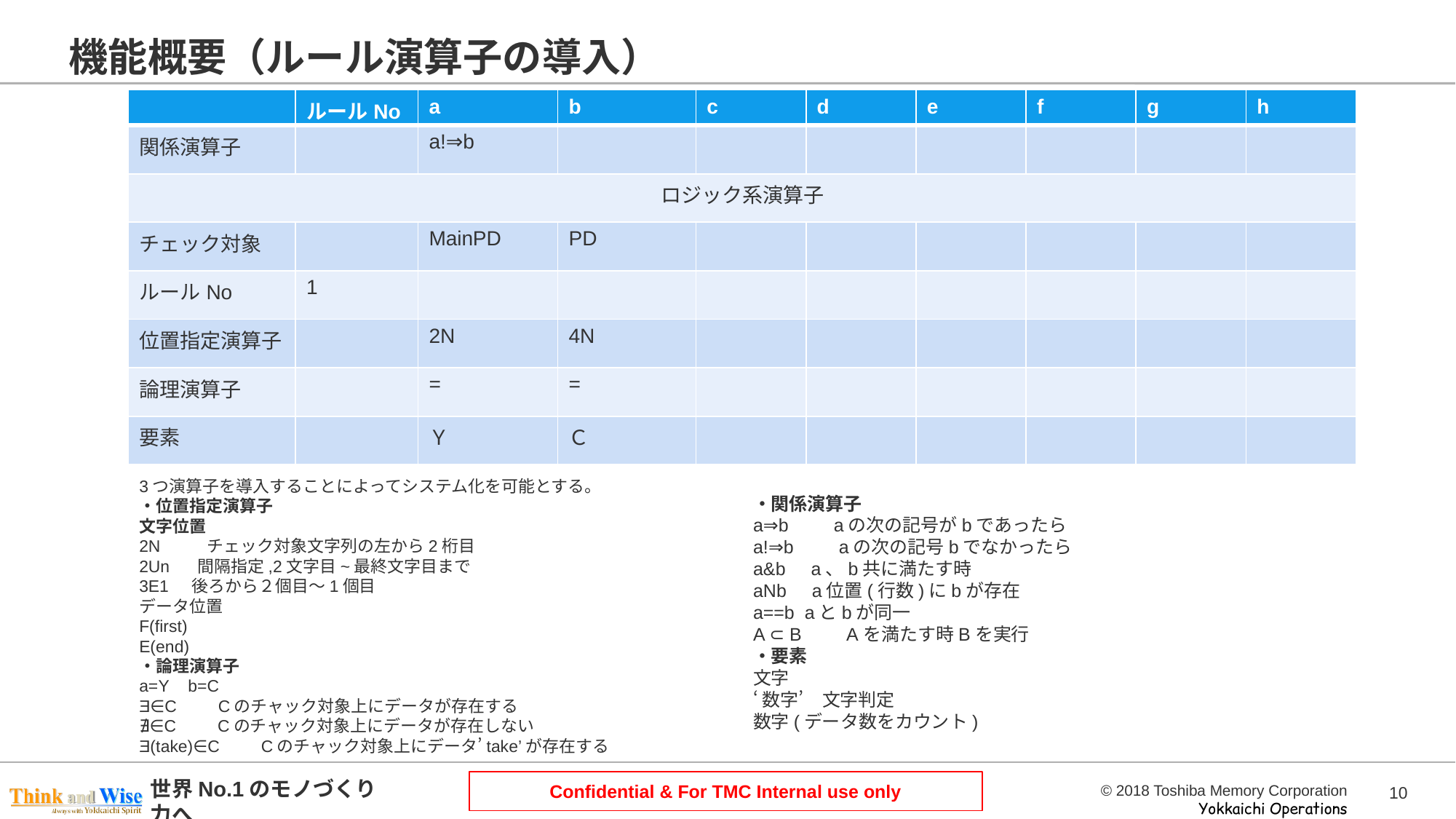

# 機能概要（ルール演算子の導入）
※調査用メモ
既存システムのプロパティ値
|  | ルールNo | a | b | c | d | e | f | g | h |
| --- | --- | --- | --- | --- | --- | --- | --- | --- | --- |
| 関係演算子 |  | a!⇒b |  |  |  |  |  |  |  |
| ロジック系演算子 |  |  |  |  |  |  |  |  |  |
| チェック対象 |  | MainPD | PD |  |  |  |  |  |  |
| ルールNo | 1 |  |  |  |  |  |  |  |  |
| 位置指定演算子 |  | 2N | 4N |  |  |  |  |  |  |
| 論理演算子 |  | = | = |  |  |  |  |  |  |
| 要素 |  | Ｙ | Ｃ |  |  |  |  |  |  |
SC_MainPDPurpose
(例　 MainPD(2N)=Y    PD(4N)=C a!⇒b 　Mainpdの２桁目がYの次にmodulePD　の４桁目がCであったら発砲

3つ演算子を導入することによってシステム化を可能とする。
・位置指定演算子
文字位置
2N         チェック対象文字列の左から2桁目
2Un     間隔指定,2文字目~最終文字目まで
3E1    後ろから２個目～1個目
データ位置
F(first)
E(end)
・論理演算子
a=Y    b=C
Ǝ∈C　　Cのチャック対象上にデータが存在する
∄∈C　　Cのチャック対象上にデータが存在しない
Ǝ(take)∈C　　Cのチャック対象上にデータ’take’が存在する

・関係演算子
a⇒b　　aの次の記号がbであったら
a!⇒b　　aの次の記号bでなかったら
a&b     a、b共に満たす時
aNb     a位置(行数)にbが存在
a==b  aとbが同一
A ⊂ B         Aを満たす時Bを実行
・要素
文字
‘数字’　文字判定
数字(データ数をカウント)

10